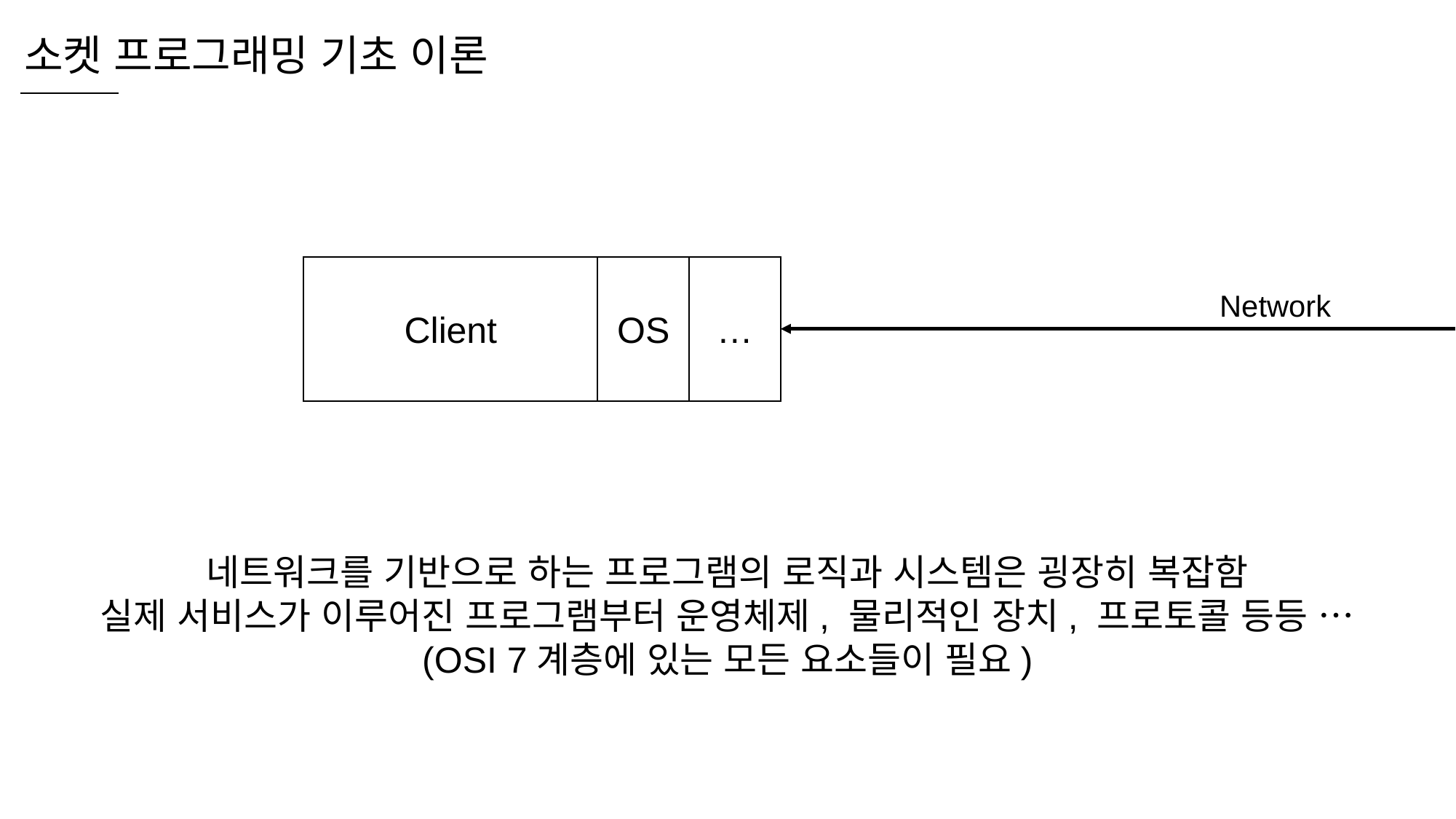

소켓 프로그래밍 기초 이론
Client
OS
…
Network
네트워크를 기반으로 하는 프로그램의 로직과 시스템은 굉장히 복잡함
실제 서비스가 이루어진 프로그램부터 운영체제, 물리적인 장치, 프로토콜 등등 …
(OSI 7계층에 있는 모든 요소들이 필요)